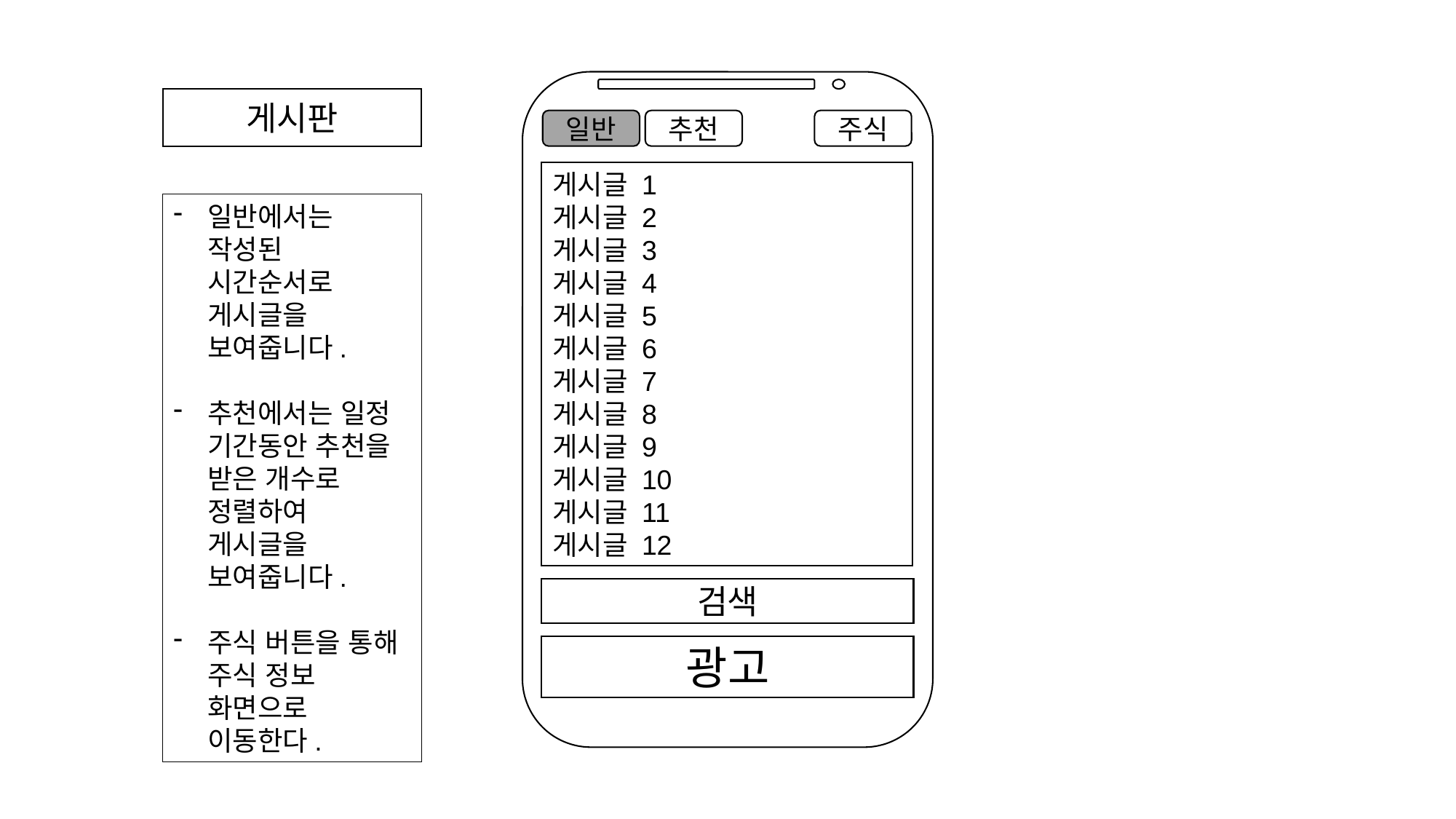

게시판
일반
추천
주식
게시글 1
게시글 2
게시글 3
게시글 4
게시글 5
게시글 6
게시글 7
게시글 8
게시글 9
게시글 10
게시글 11
게시글 12
일반에서는 작성된 시간순서로 게시글을 보여줍니다.

추천에서는 일정 기간동안 추천을 받은 개수로 정렬하여 게시글을 보여줍니다.

주식 버튼을 통해 주식 정보 화면으로 이동한다.
검색
광고